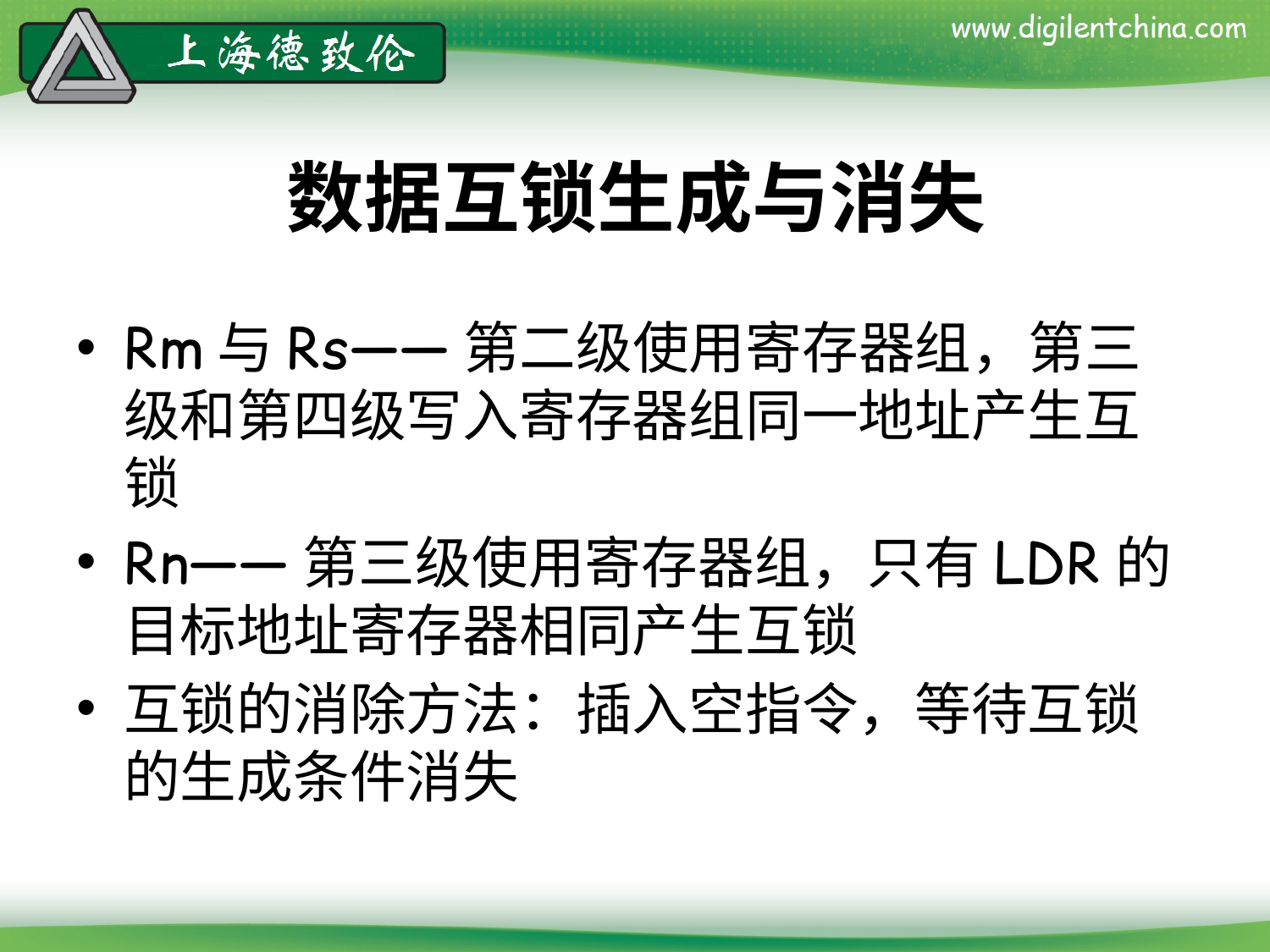

# 数据互锁生成与消失
Rm与Rs——第二级使用寄存器组，第三级和第四级写入寄存器组同一地址产生互锁
Rn——第三级使用寄存器组，只有LDR的目标地址寄存器相同产生互锁
互锁的消除方法：插入空指令，等待互锁的生成条件消失